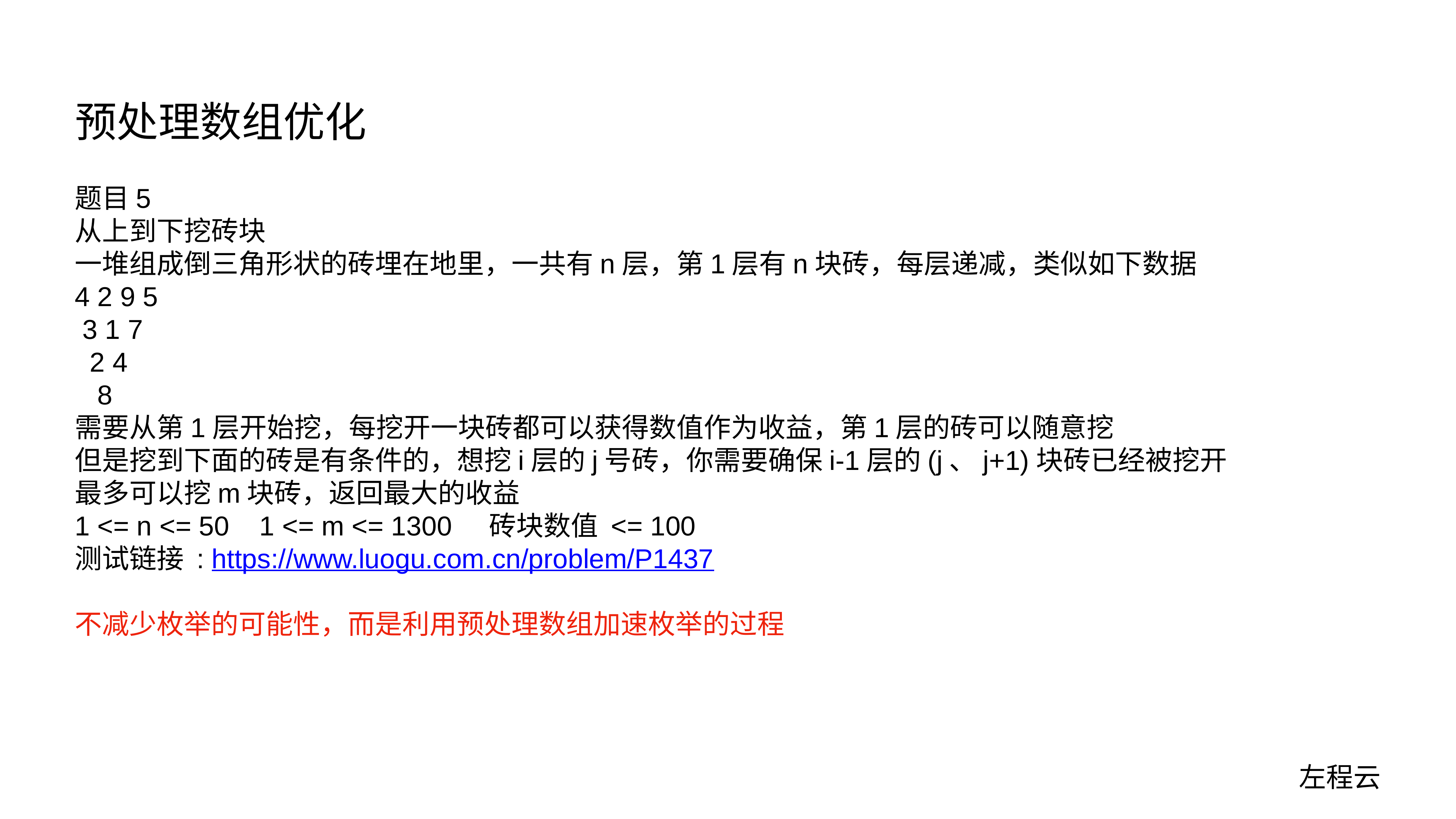

# 预处理数组优化
题目5
从上到下挖砖块
一堆组成倒三角形状的砖埋在地里，一共有n层，第1层有n块砖，每层递减，类似如下数据
4 2 9 5
 3 1 7
  2 4
   8
需要从第1层开始挖，每挖开一块砖都可以获得数值作为收益，第1层的砖可以随意挖
但是挖到下面的砖是有条件的，想挖i层的j号砖，你需要确保i-1层的(j、j+1)块砖已经被挖开
最多可以挖m块砖，返回最大的收益
1 <= n <= 50    1 <= m <= 1300    砖块数值 <= 100
测试链接 : https://www.luogu.com.cn/problem/P1437

不减少枚举的可能性，而是利用预处理数组加速枚举的过程
左程云